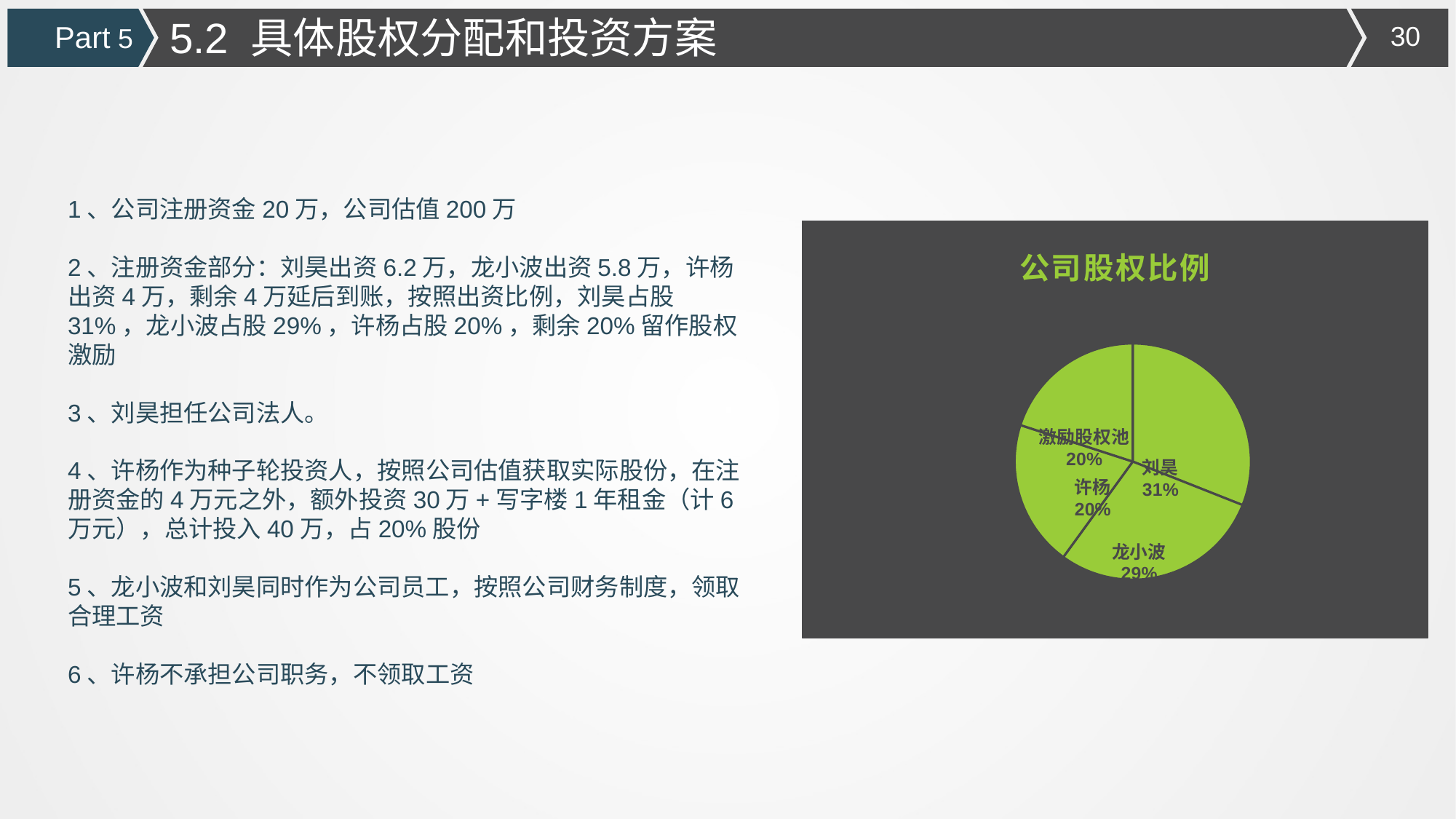

5.2 具体股权分配和投资方案
Part 5
1、公司注册资金20万，公司估值200万

2、注册资金部分：刘昊出资6.2万，龙小波出资5.8万，许杨出资4万，剩余4万延后到账，按照出资比例，刘昊占股31%，龙小波占股29%，许杨占股20%，剩余20%留作股权激励

3、刘昊担任公司法人。

4、许杨作为种子轮投资人，按照公司估值获取实际股份，在注册资金的4万元之外，额外投资30万+写字楼1年租金（计6万元），总计投入40万，占20%股份

5、龙小波和刘昊同时作为公司员工，按照公司财务制度，领取合理工资

6、许杨不承担公司职务，不领取工资

### Chart: 公司股权比例

| Category | 初创期股权比例设计 |
|---|---|
| 刘昊 | 0.31 |
| 龙小波 | 0.29 |
| 许杨 | 0.2 |
| 激励股权池 | 0.2 |